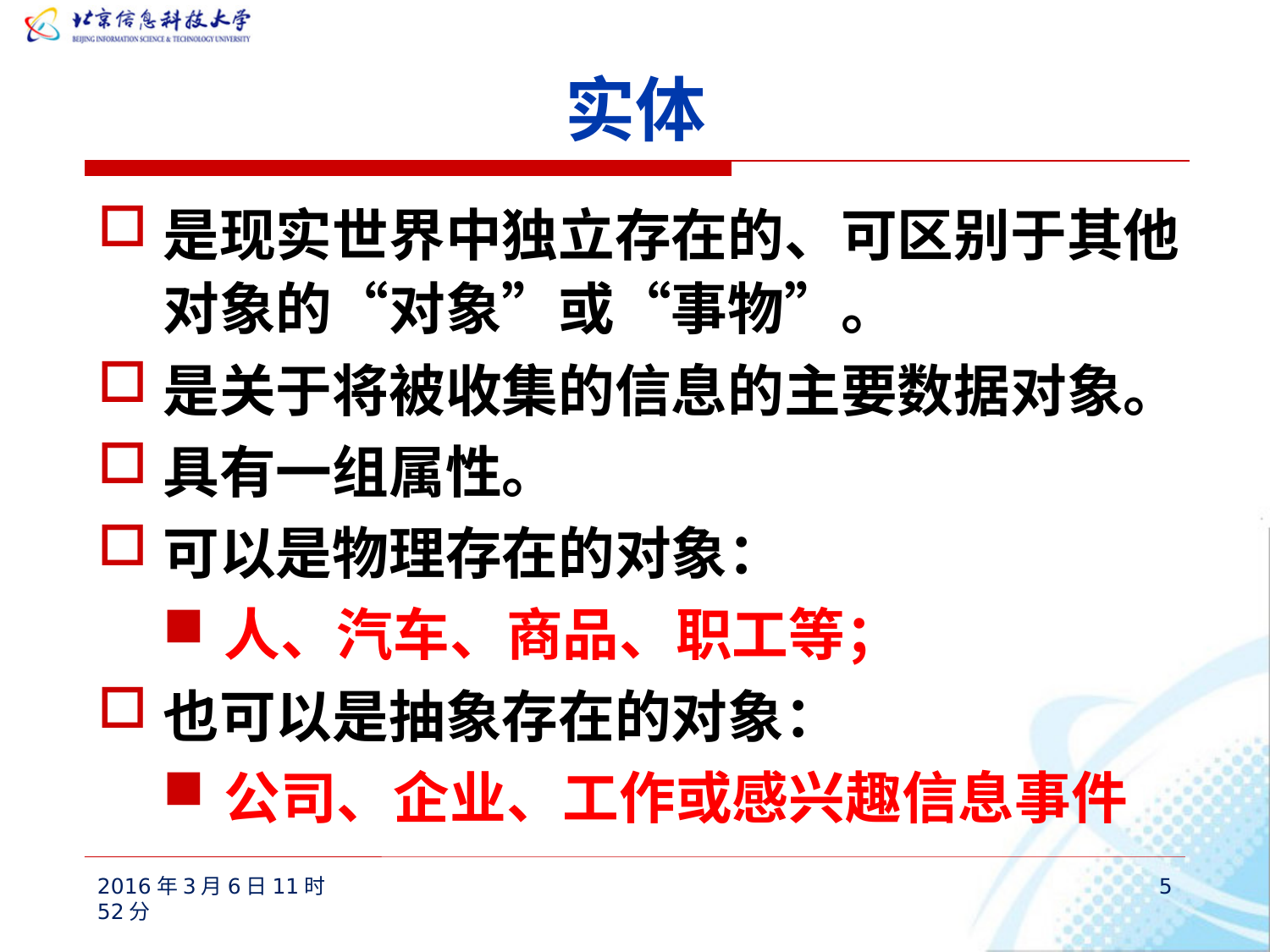

# 实体
是现实世界中独立存在的、可区别于其他对象的“对象”或“事物”。
是关于将被收集的信息的主要数据对象。
具有一组属性。
可以是物理存在的对象：
人、汽车、商品、职工等；
也可以是抽象存在的对象：
公司、企业、工作或感兴趣信息事件
2016年3月6日11时52分
5